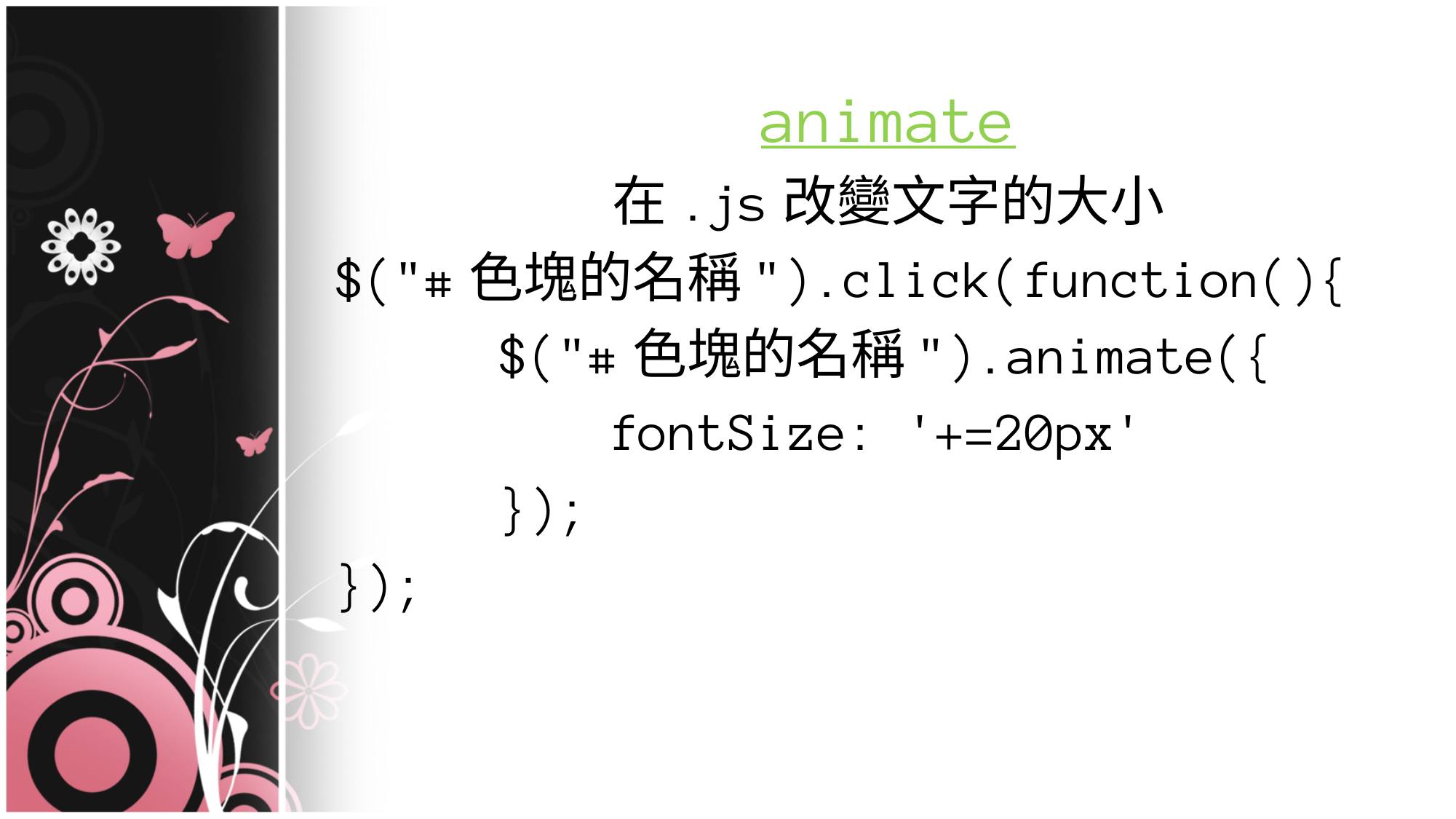

animate
在.js改變文字的大小
$("#色塊的名稱").click(function(){
		$("#色塊的名稱").animate({
			fontSize: '+=20px'
		});
});